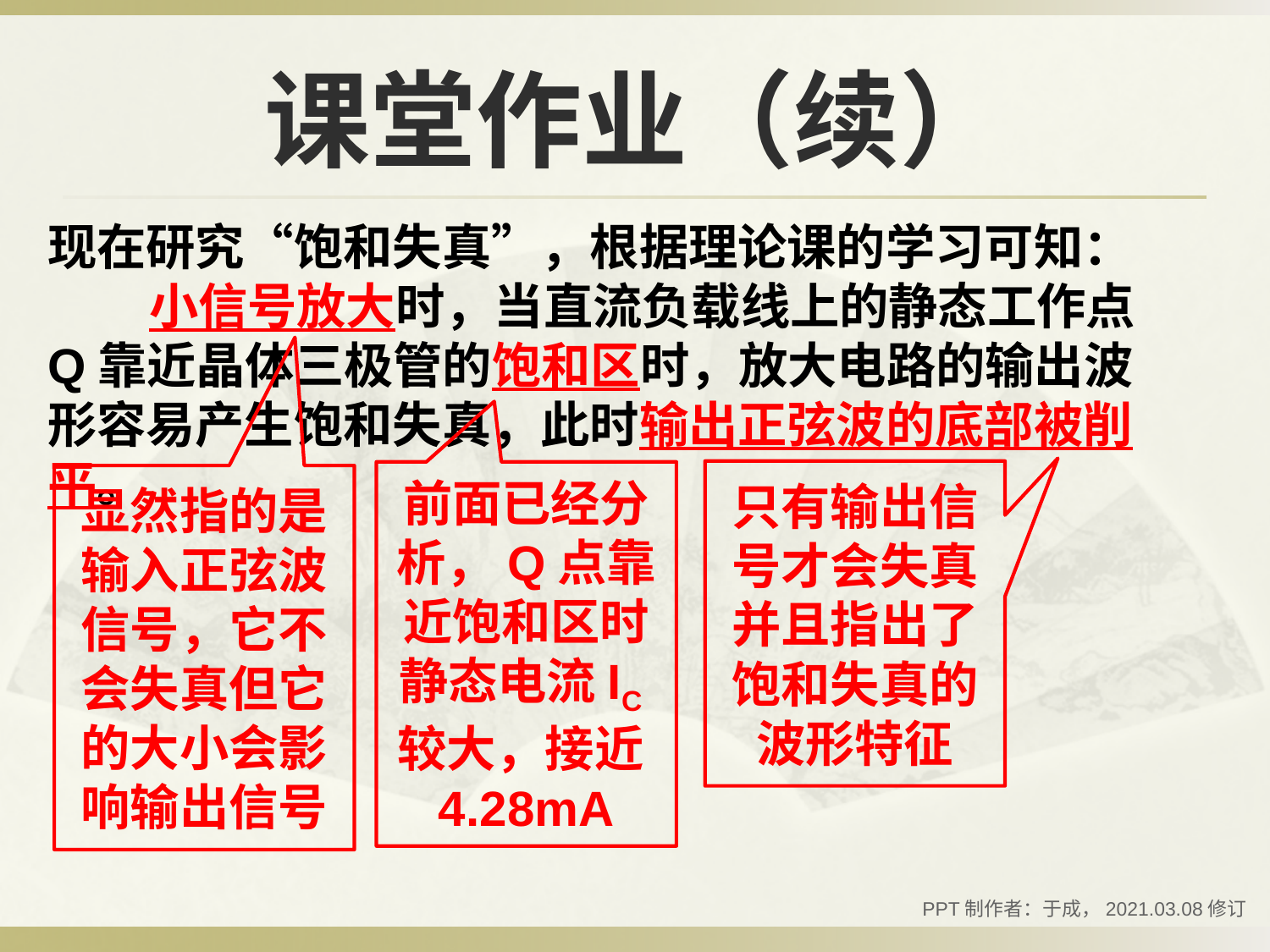

# 课堂作业（续）
现在研究“饱和失真”，根据理论课的学习可知：
        小信号放大时，当直流负载线上的静态工作点Q靠近晶体三极管的饱和区时，放大电路的输出波形容易产生饱和失真，此时输出正弦波的底部被削平。
只有输出信号才会失真并且指出了饱和失真的波形特征
前面已经分析，Q点靠近饱和区时静态电流IC较大，接近4.28mA
显然指的是输入正弦波信号，它不会失真但它的大小会影响输出信号
PPT制作者：于成，2021.03.08修订